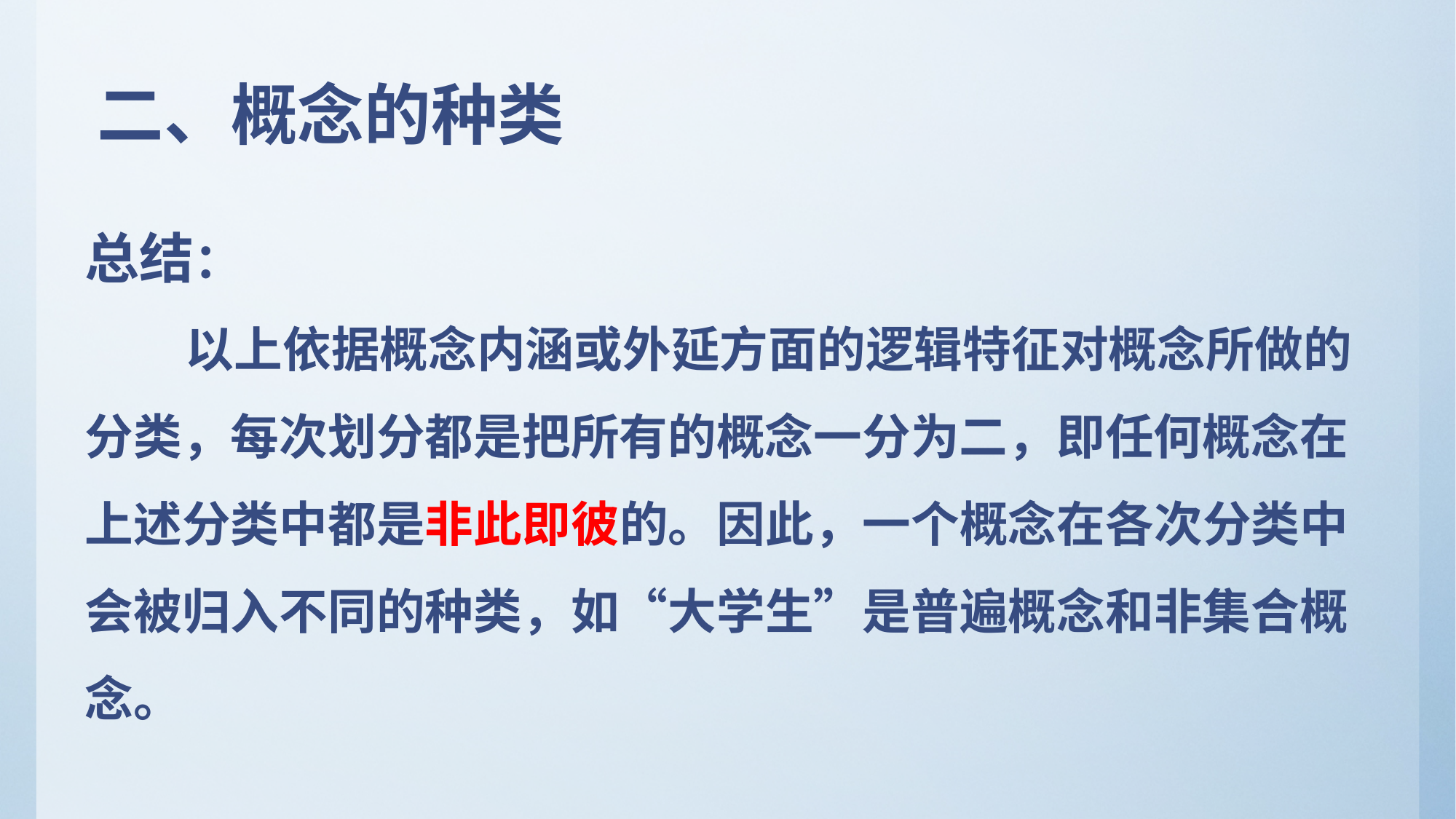

# 二、概念的种类
总结：
        以上依据概念内涵或外延方面的逻辑特征对概念所做的分类，每次划分都是把所有的概念一分为二，即任何概念在上述分类中都是非此即彼的。因此，一个概念在各次分类中会被归入不同的种类，如“大学生”是普遍概念和非集合概念。